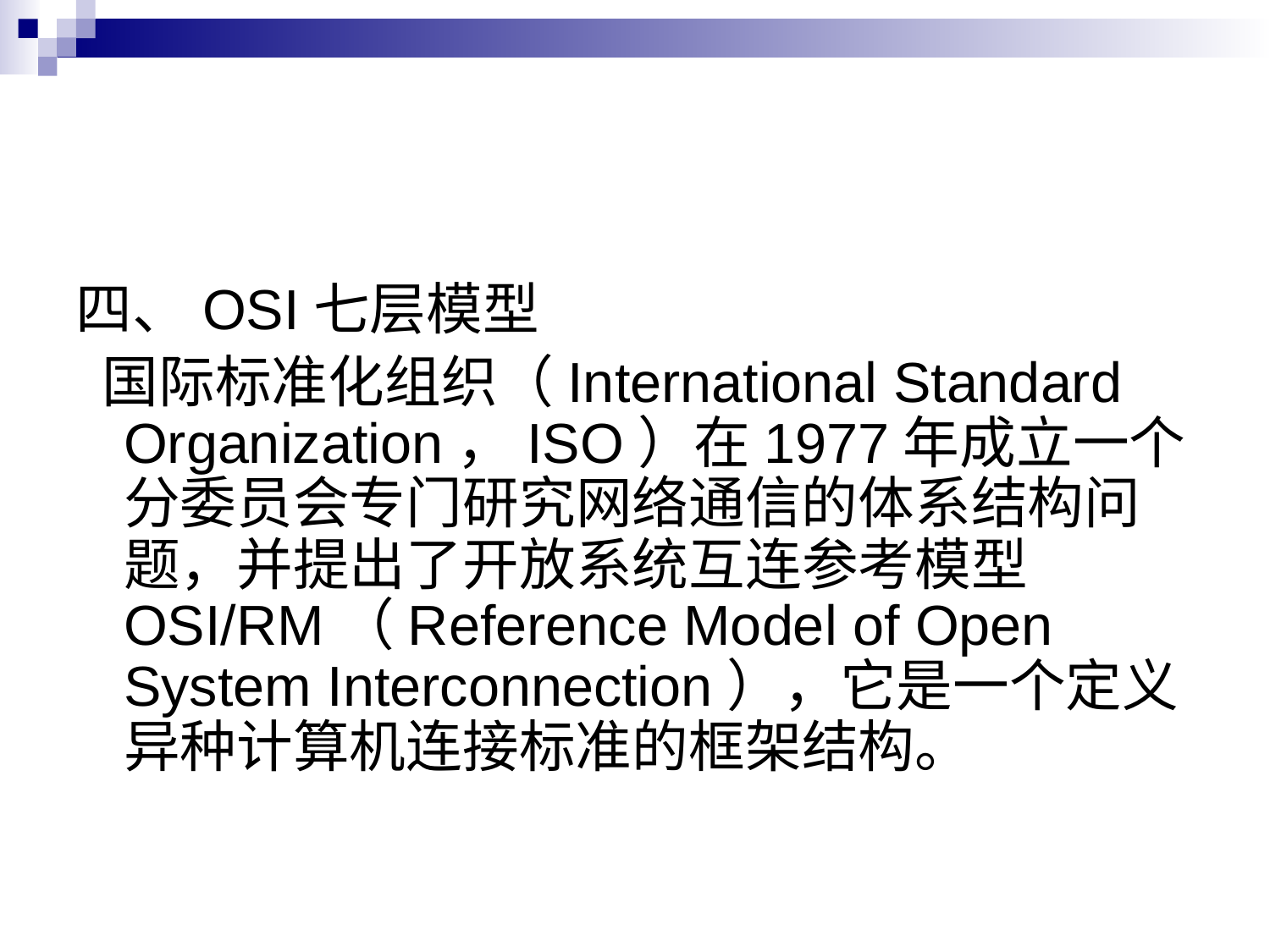

#
四、OSI七层模型
 国际标准化组织（International Standard Organization，ISO）在1977年成立一个分委员会专门研究网络通信的体系结构问题，并提出了开放系统互连参考模型OSI/RM（Reference Model of Open System Interconnection），它是一个定义异种计算机连接标准的框架结构。